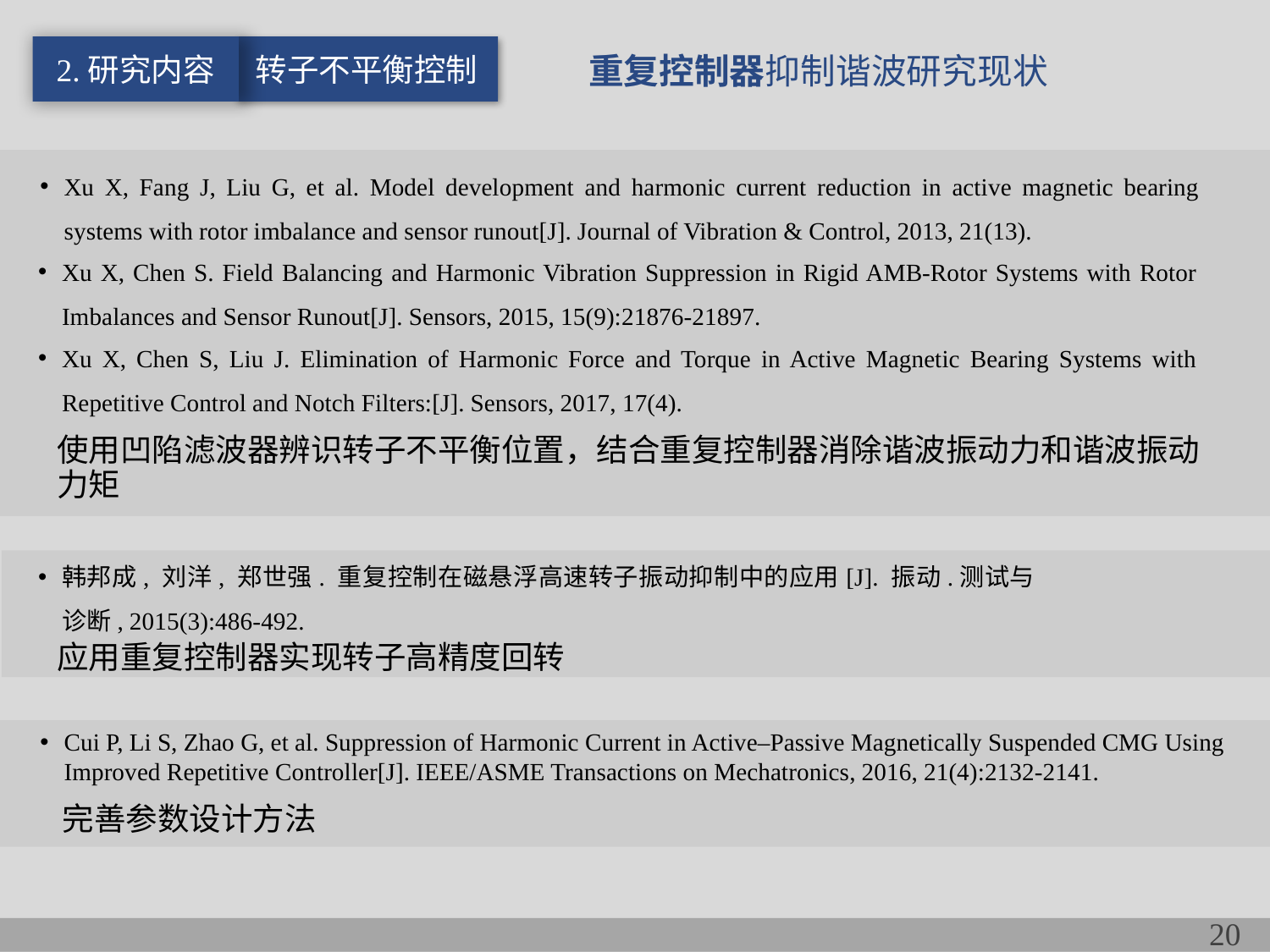

2.研究内容
转子不平衡控制
重复控制器抑制谐波研究现状

Xu X, Fang J, Liu G, et al. Model development and harmonic current reduction in active magnetic bearing systems with rotor imbalance and sensor runout[J]. Journal of Vibration & Control, 2013, 21(13).
Xu X, Chen S. Field Balancing and Harmonic Vibration Suppression in Rigid AMB-Rotor Systems with Rotor Imbalances and Sensor Runout[J]. Sensors, 2015, 15(9):21876-21897.
Xu X, Chen S, Liu J. Elimination of Harmonic Force and Torque in Active Magnetic Bearing Systems with Repetitive Control and Notch Filters:[J]. Sensors, 2017, 17(4).
使用凹陷滤波器辨识转子不平衡位置，结合重复控制器消除谐波振动力和谐波振动力矩
韩邦成, 刘洋, 郑世强. 重复控制在磁悬浮高速转子振动抑制中的应用[J]. 振动.测试与诊断, 2015(3):486-492.

应用重复控制器实现转子高精度回转

Cui P, Li S, Zhao G, et al. Suppression of Harmonic Current in Active–Passive Magnetically Suspended CMG Using Improved Repetitive Controller[J]. IEEE/ASME Transactions on Mechatronics, 2016, 21(4):2132-2141.
完善参数设计方法

20